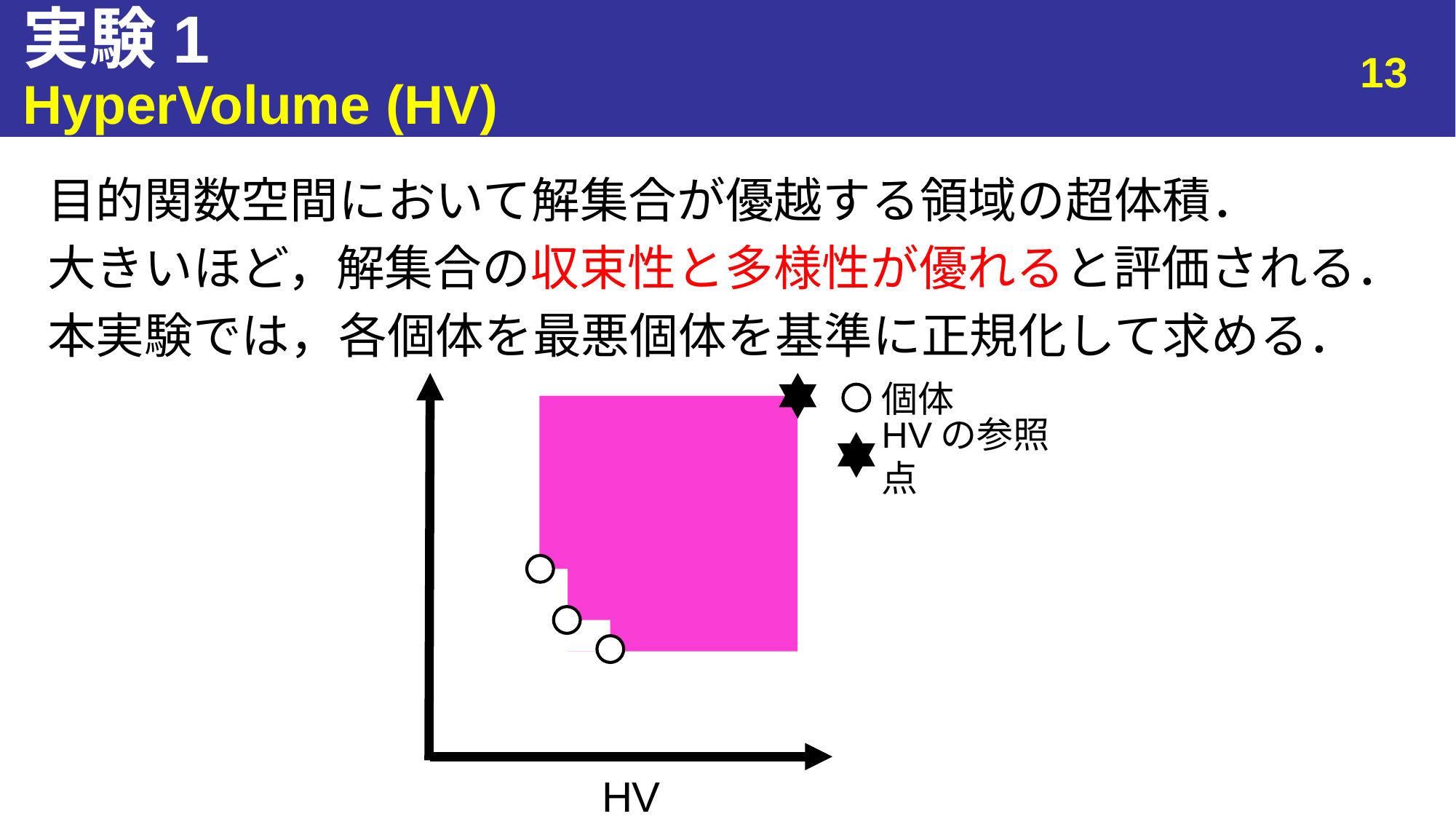

# 実験1
13
HyperVolume (HV)
目的関数空間において解集合が優越する領域の超体積．
大きいほど，解集合の収束性と多様性が優れると評価される．
本実験では，各個体を最悪個体を基準に正規化して求める．
個体

HVの参照点

HV